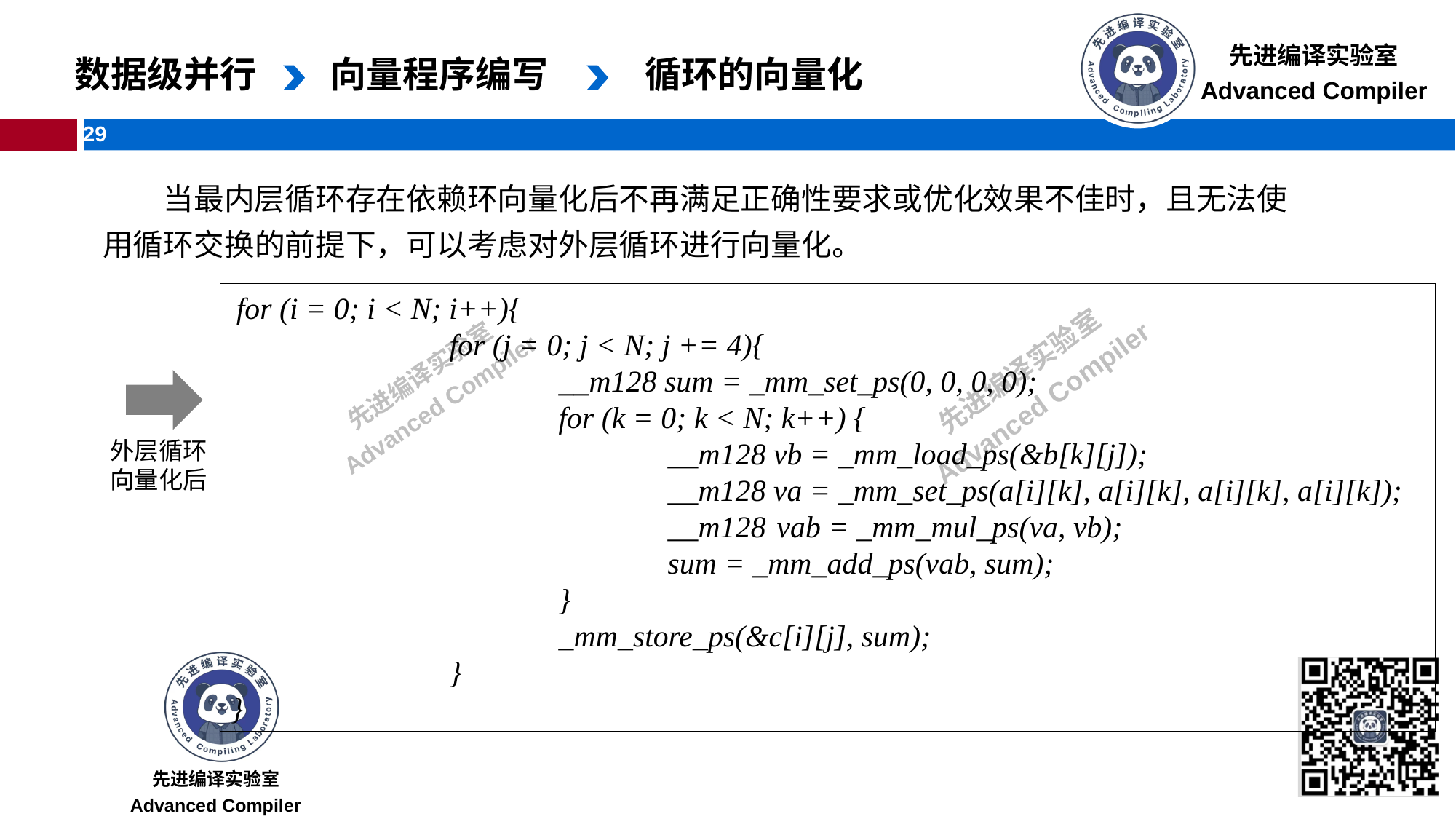

数据级并行
向量程序编写
循环的向量化

当最内层循环存在依赖环向量化后不再满足正确性要求或优化效果不佳时，且无法使用循环交换的前提下，可以考虑对外层循环进行向量化。
 for (i = 0; i < N; i++){
		for (j = 0; j < N; j += 4){
			__m128 sum = _mm_set_ps(0, 0, 0, 0);
			for (k = 0; k < N; k++) {
				__m128 vb = _mm_load_ps(&b[k][j]);
				__m128 va = _mm_set_ps(a[i][k], a[i][k], a[i][k], a[i][k]);
				__m128	vab = _mm_mul_ps(va, vb);
				sum = _mm_add_ps(vab, sum);
			}
			_mm_store_ps(&c[i][j], sum);
		}
}

外层循环向量化后